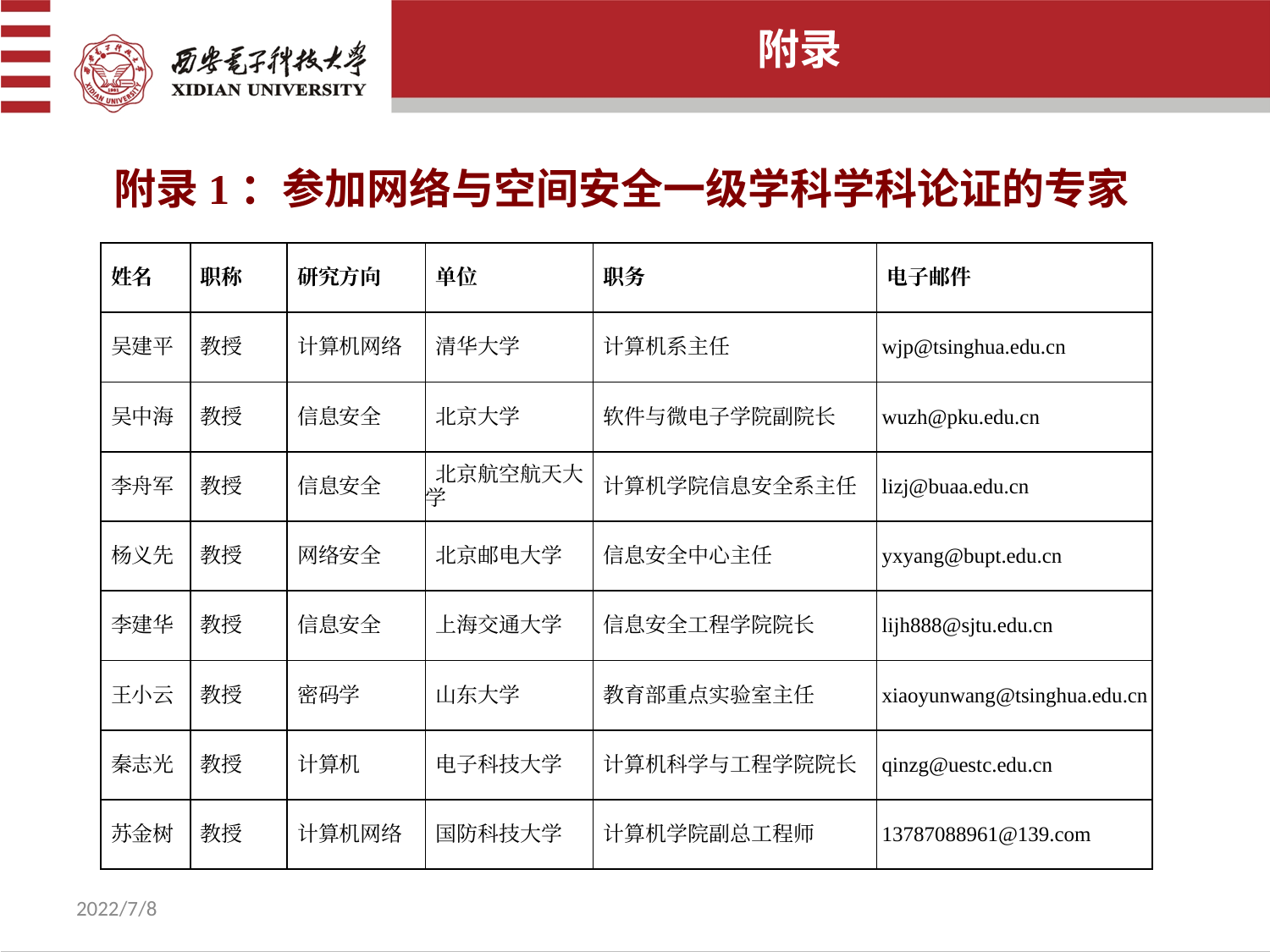

附录
附录1：参加网络与空间安全一级学科学科论证的专家

| 姓名 | 职称 | 研究方向 | 单位 | 职务 | 电子邮件 |
| --- | --- | --- | --- | --- | --- |
| 吴建平 | 教授 | 计算机网络 | 清华大学 | 计算机系主任 | wjp@tsinghua.edu.cn |
| 吴中海 | 教授 | 信息安全 | 北京大学 | 软件与微电子学院副院长 | wuzh@pku.edu.cn |
| 李舟军 | 教授 | 信息安全 | 北京航空航天大 学 | 计算机学院信息安全系主任 | lizj@buaa.edu.cn |
| 杨义先 | 教授 | 网络安全 | 北京邮电大学 | 信息安全中心主任 | yxyang@bupt.edu.cn |
| 李建华 | 教授 | 信息安全 | 上海交通大学 | 信息安全工程学院院长 | lijh888@sjtu.edu.cn |
| 王小云 | 教授 | 密码学 | 山东大学 | 教育部重点实验室主任 | xiaoyunwang@tsinghua.edu.cn |
| 秦志光 | 教授 | 计算机 | 电子科技大学 | 计算机科学与工程学院院长 | qinzg@uestc.edu.cn |
| 苏金树 | 教授 | 计算机网络 | 国防科技大学 | 计算机学院副总工程师 | 13787088961@139.com |
2022/7/8